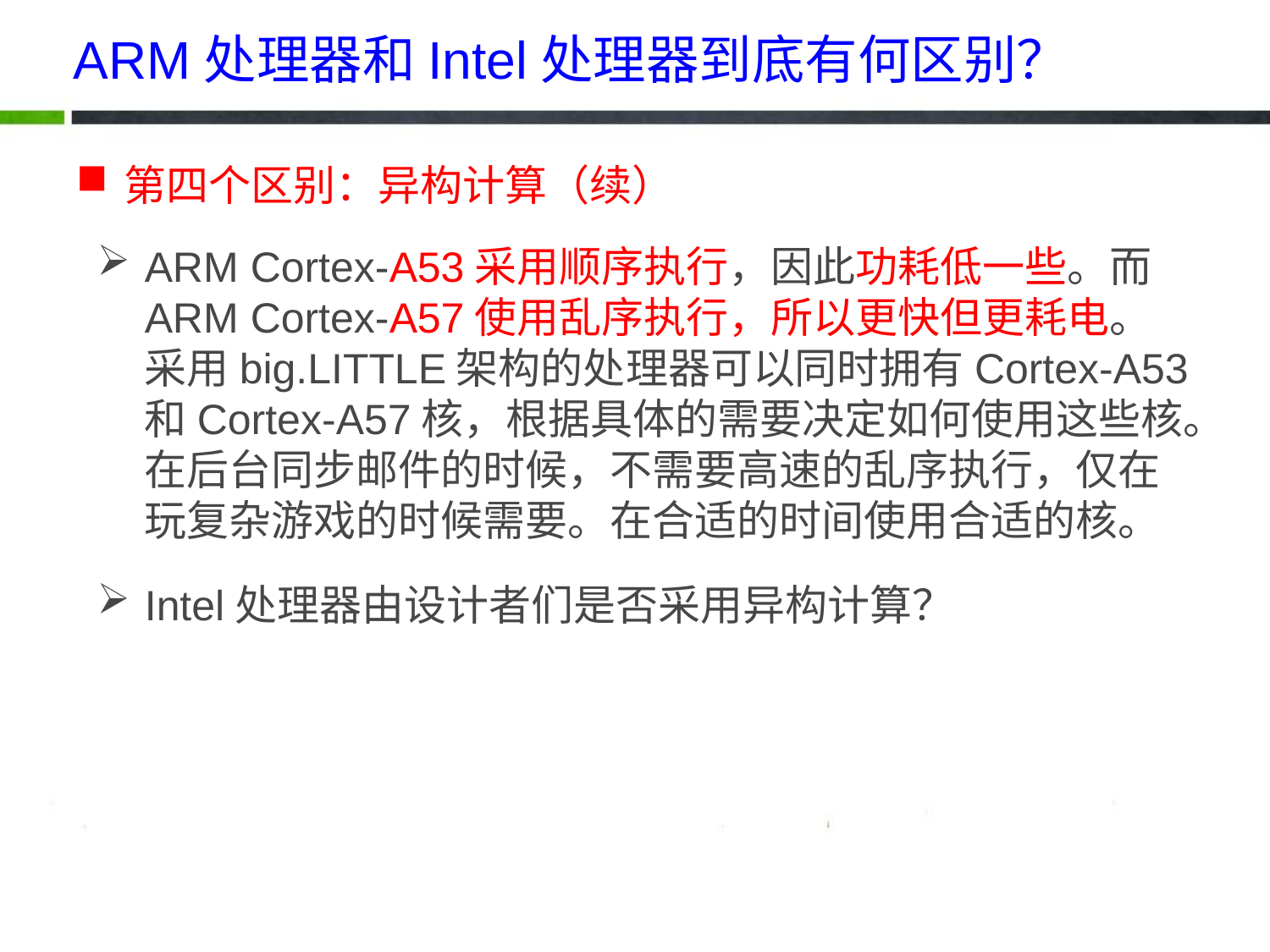

# ARM处理器和Intel处理器到底有何区别？
第四个区别：异构计算（续）
ARM Cortex-A53采用顺序执行，因此功耗低一些。而ARM Cortex-A57使用乱序执行，所以更快但更耗电。采用big.LITTLE架构的处理器可以同时拥有Cortex-A53和Cortex-A57核，根据具体的需要决定如何使用这些核。在后台同步邮件的时候，不需要高速的乱序执行，仅在玩复杂游戏的时候需要。在合适的时间使用合适的核。

Intel处理器由设计者们是否采用异构计算？
61